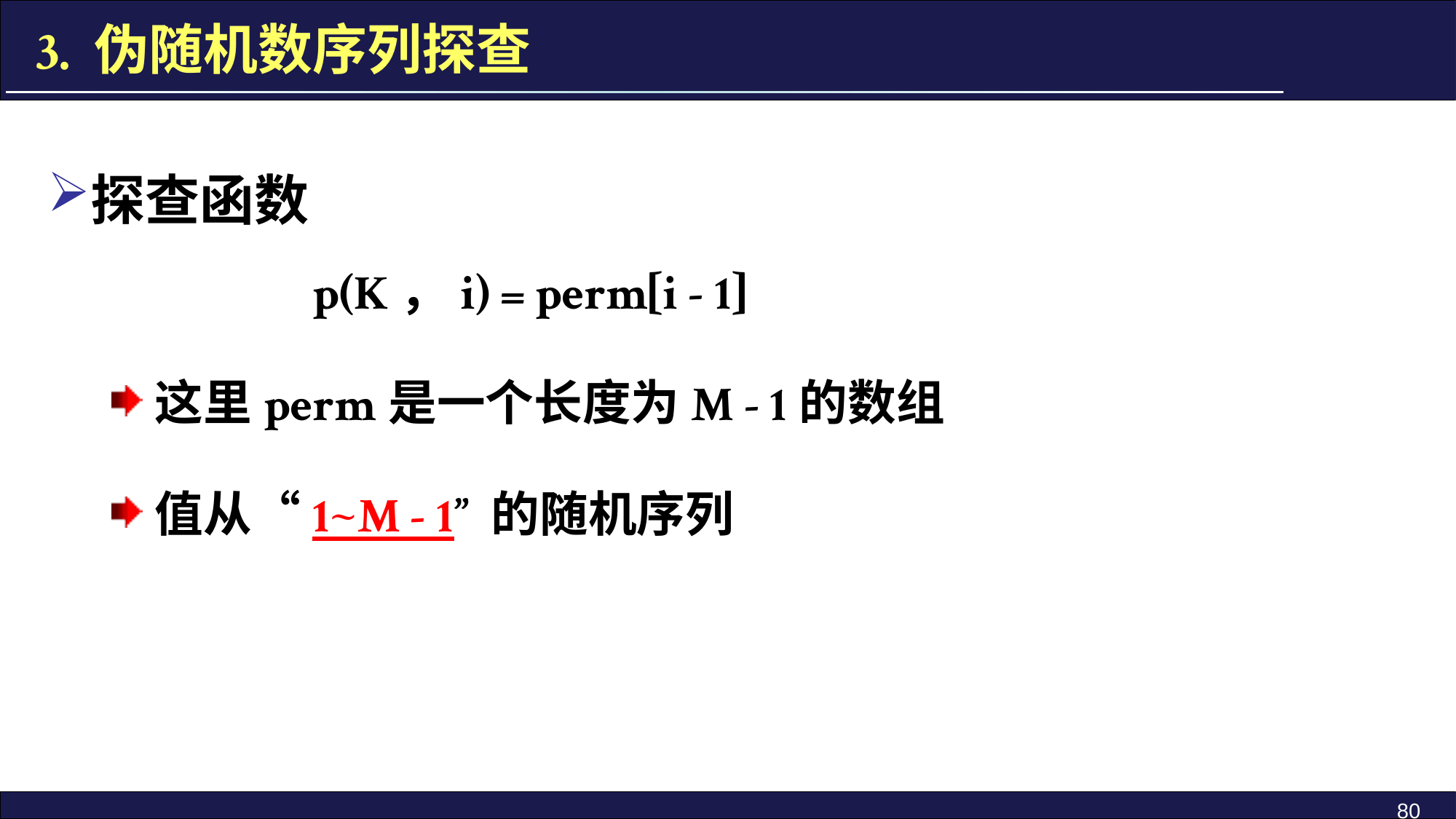

3. 伪随机数序列探查
探查函数
                   p(K，i) = perm[i - 1]
这里perm是一个长度为M - 1的数组
值从“1~M - 1” 的随机序列
80